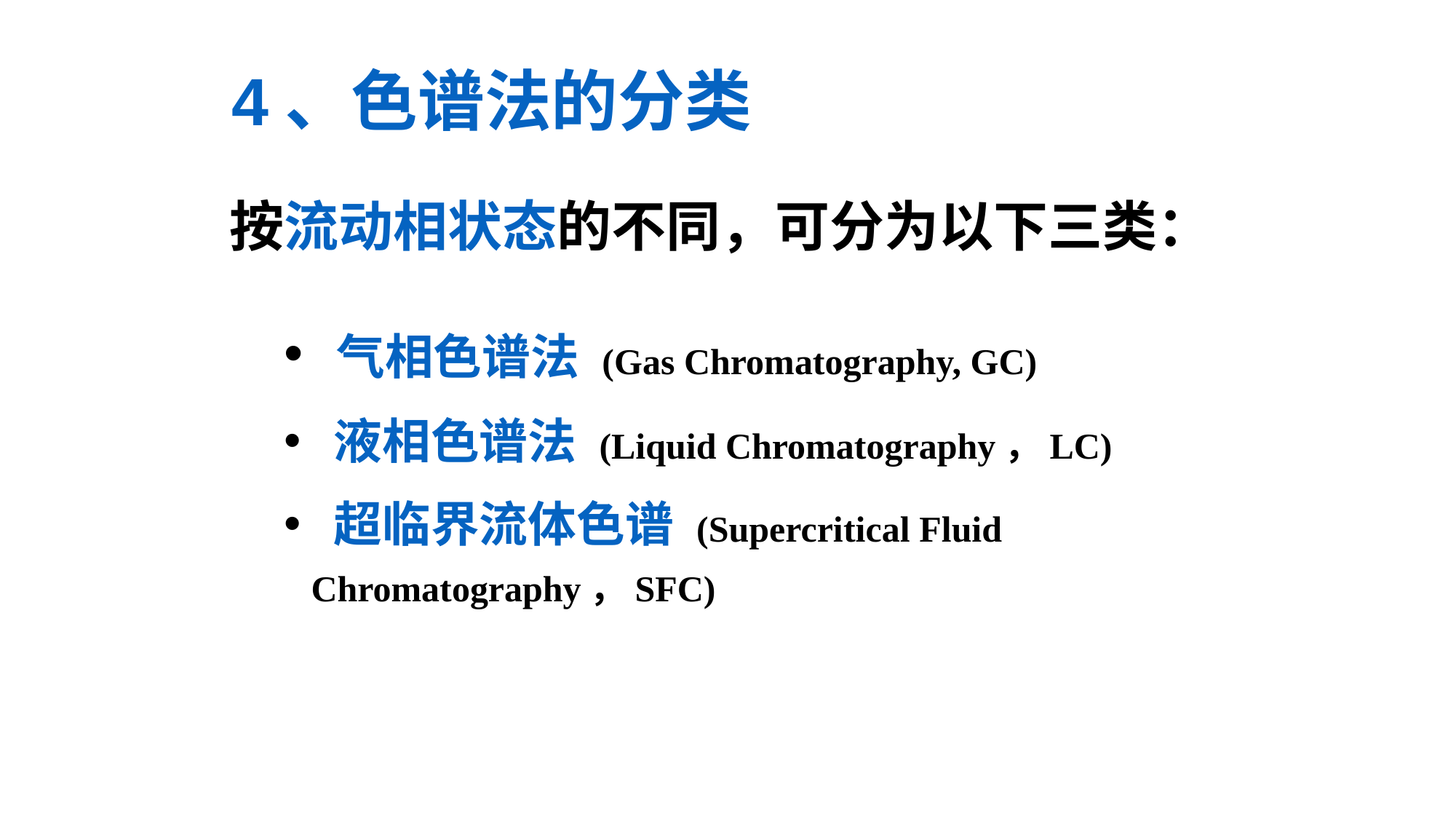

4、色谱法的分类

按流动相状态的不同，可分为以下三类：

 气相色谱法 (Gas Chromatography, GC)
 液相色谱法 (Liquid Chromatography，LC)
 超临界流体色谱 (Supercritical Fluid Chromatography，SFC)